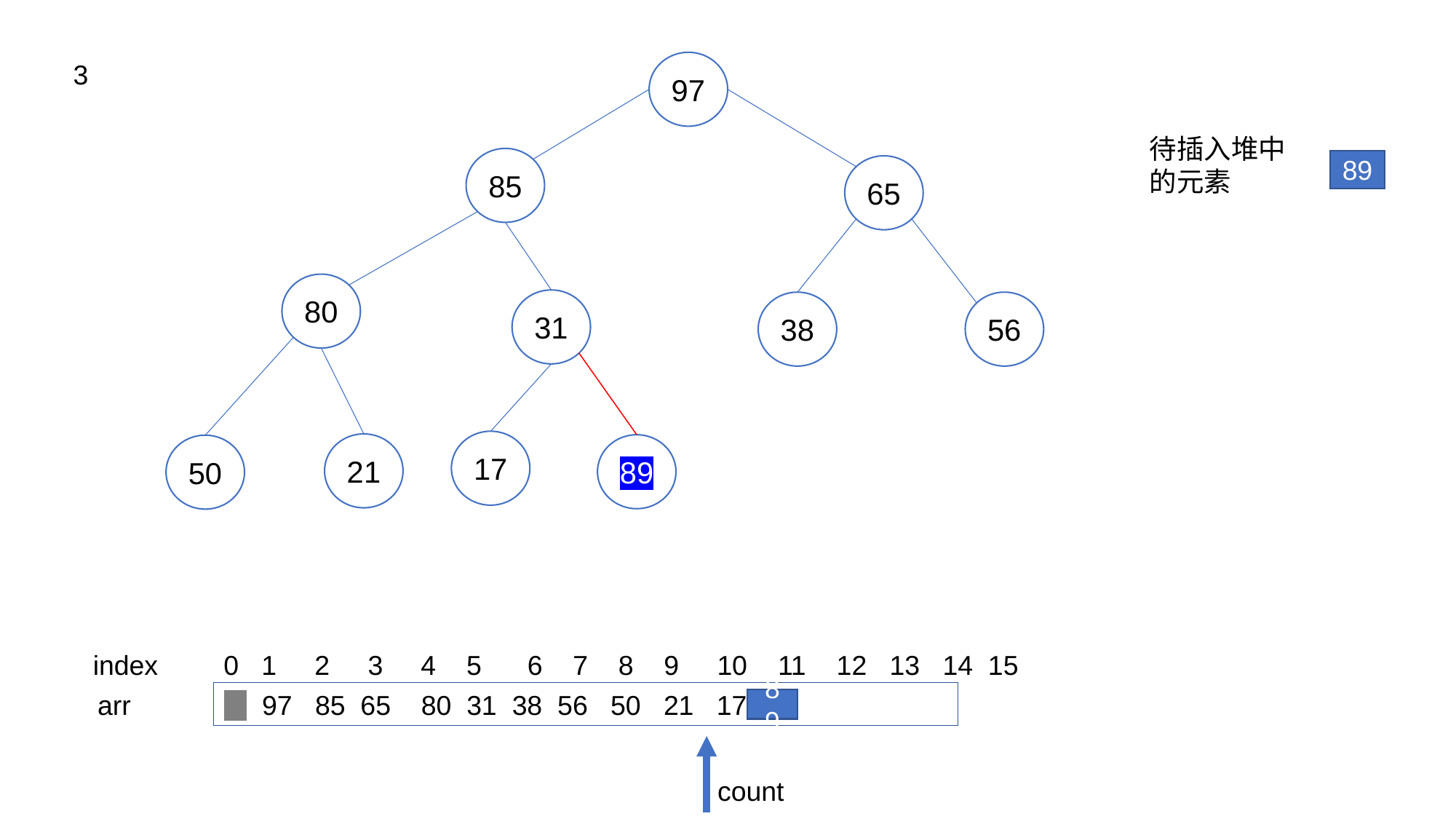

3
97
待插入堆中的元素
85
89
65
80
31
56
38
17
21
89
50
index
 0   1     2     3     4    5      6    7    8    9     10    11    12   13   14  15
arr
     97   85  65    80  31  38  56   50   21   17
89
count